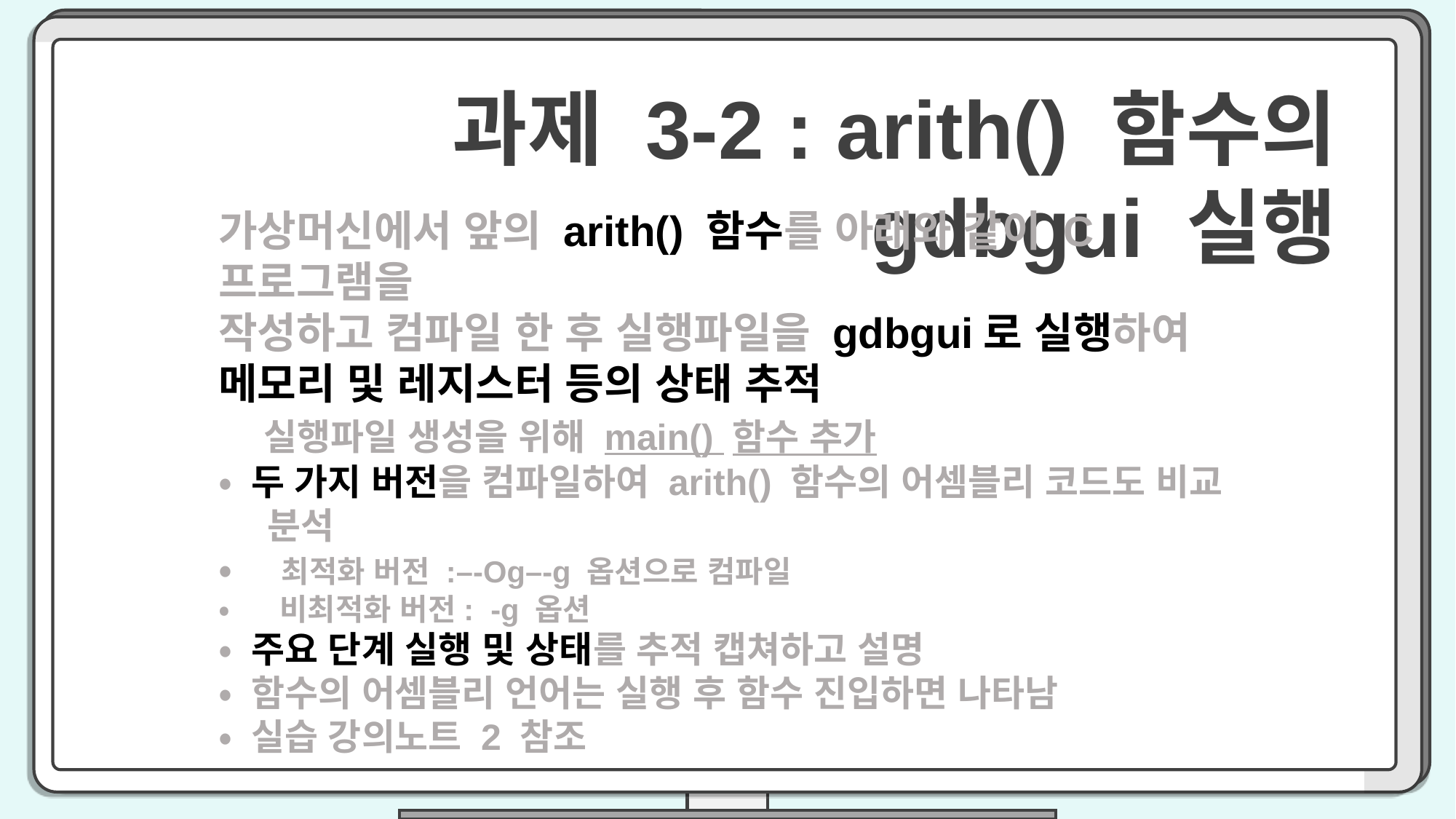

과제 3-2 : arith() 함수의 gdbgui 실행
가상머신에서 앞의 arith() 함수를 아래와 같이 C 프로그램을
작성하고 컴파일 한 후 실행파일을 gdbgui로 실행하여
메모리 및 레지스터 등의 상태 추적
   실행파일 생성을 위해 main() 함수 추가
• 두 가지 버전을 컴파일하여 arith() 함수의 어셈블리 코드도 비교
    분석
•    최적화 버전 :–-Og–-g 옵션으로 컴파일
•     비최적화 버전:  -g 옵션
• 주요 단계 실행 및 상태를 추적 캡쳐하고 설명
• 함수의 어셈블리 언어는 실행 후 함수 진입하면 나타남
• 실습 강의노트 2 참조